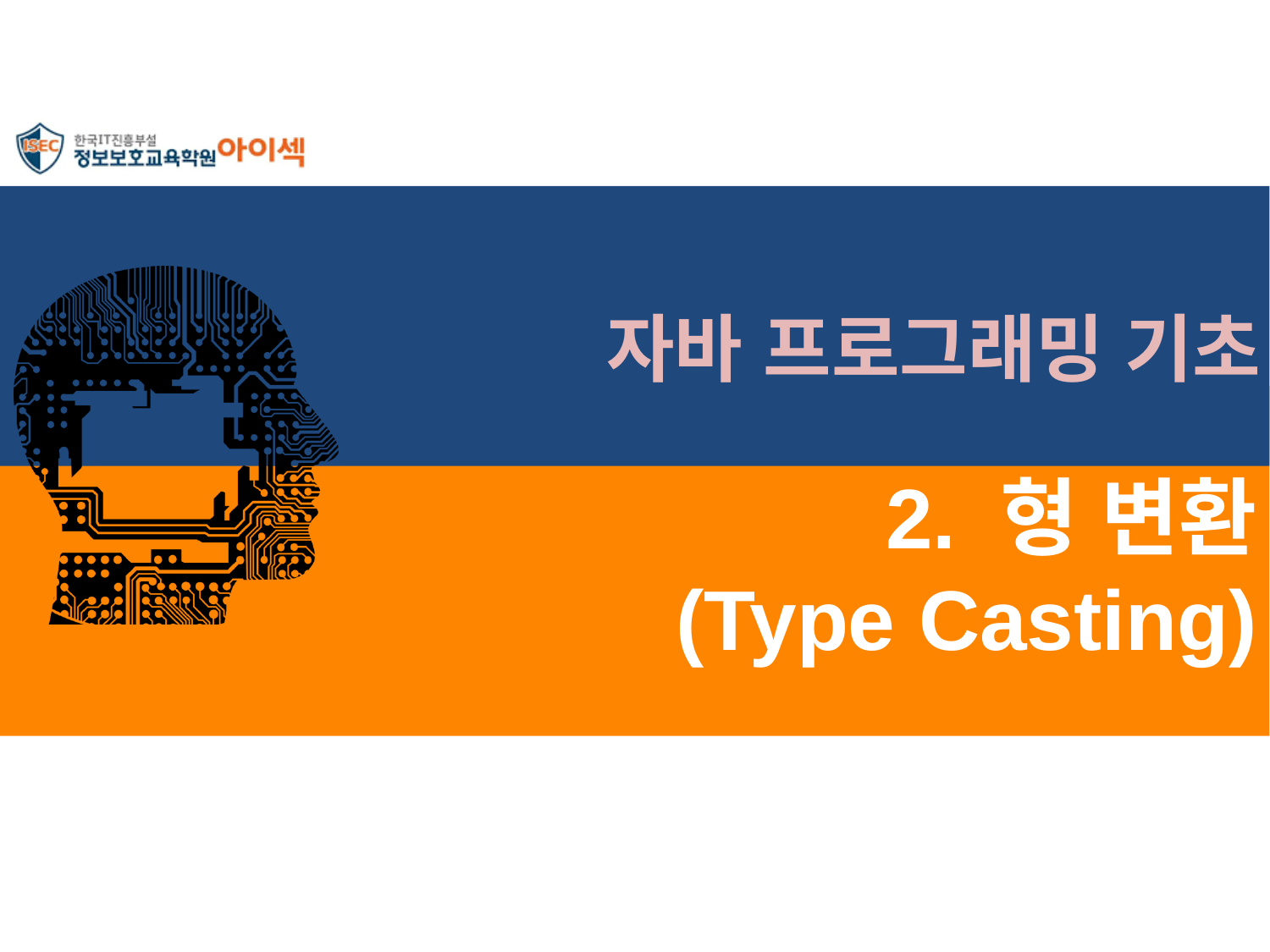

자바 프로그래밍 기초
# 2. 형 변환 (Type Casting)